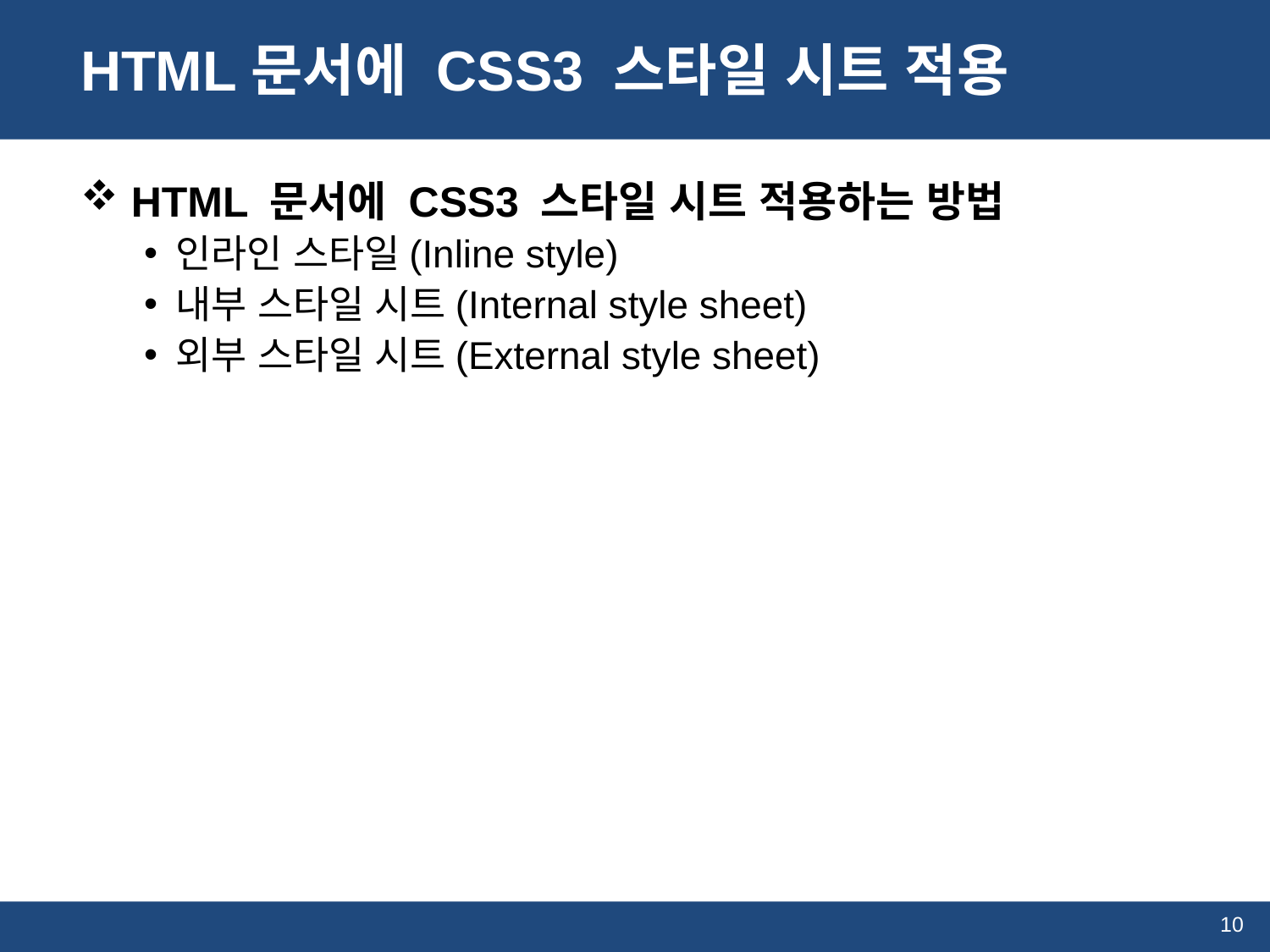

# HTML문서에 CSS3 스타일 시트 적용
 HTML 문서에 CSS3 스타일 시트 적용하는 방법
인라인 스타일(Inline style)
내부 스타일 시트(Internal style sheet)
외부 스타일 시트(External style sheet)
10